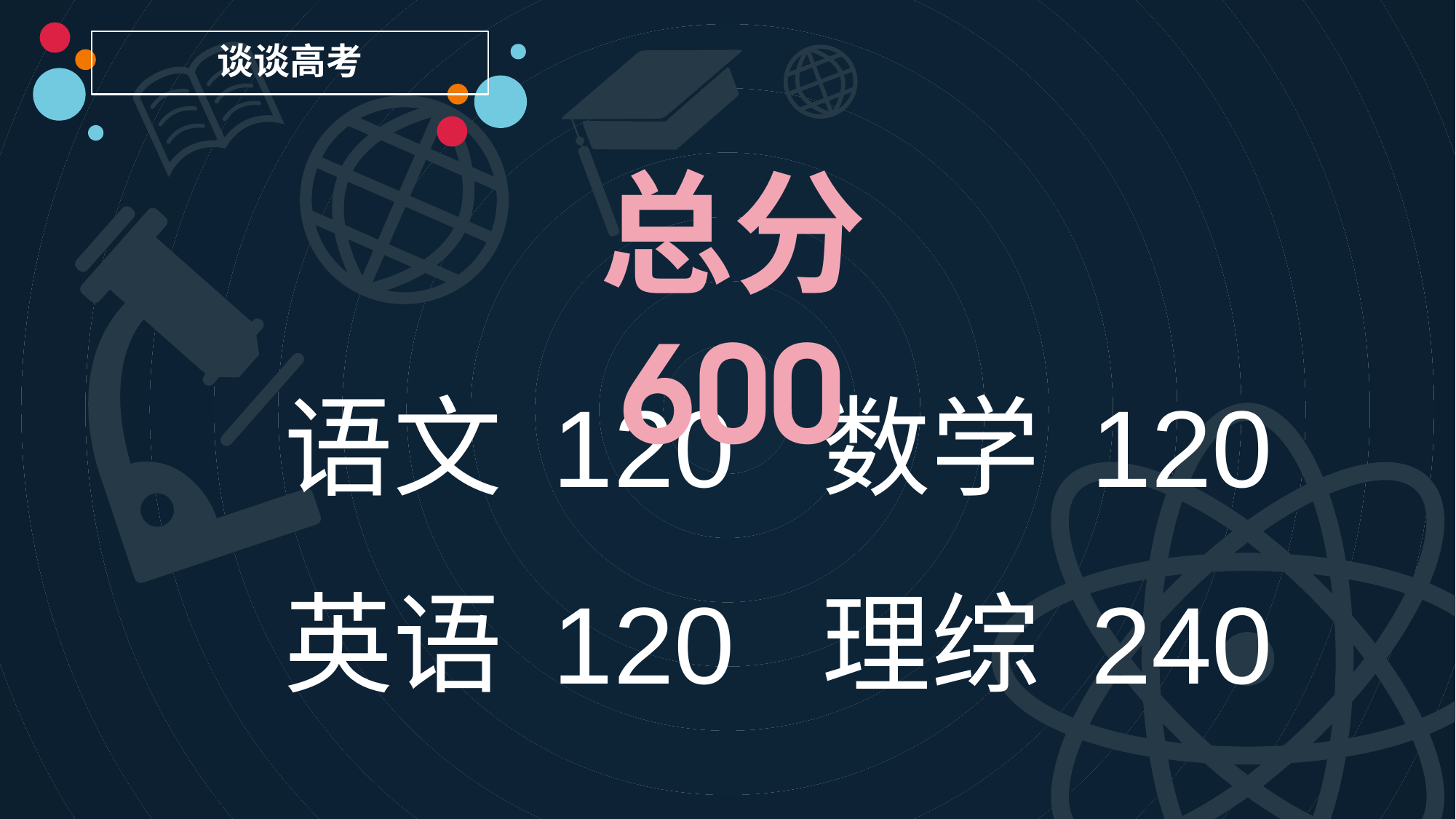

谈谈高考
总分 600
语文 120  数学 120
英语 120  理综 240